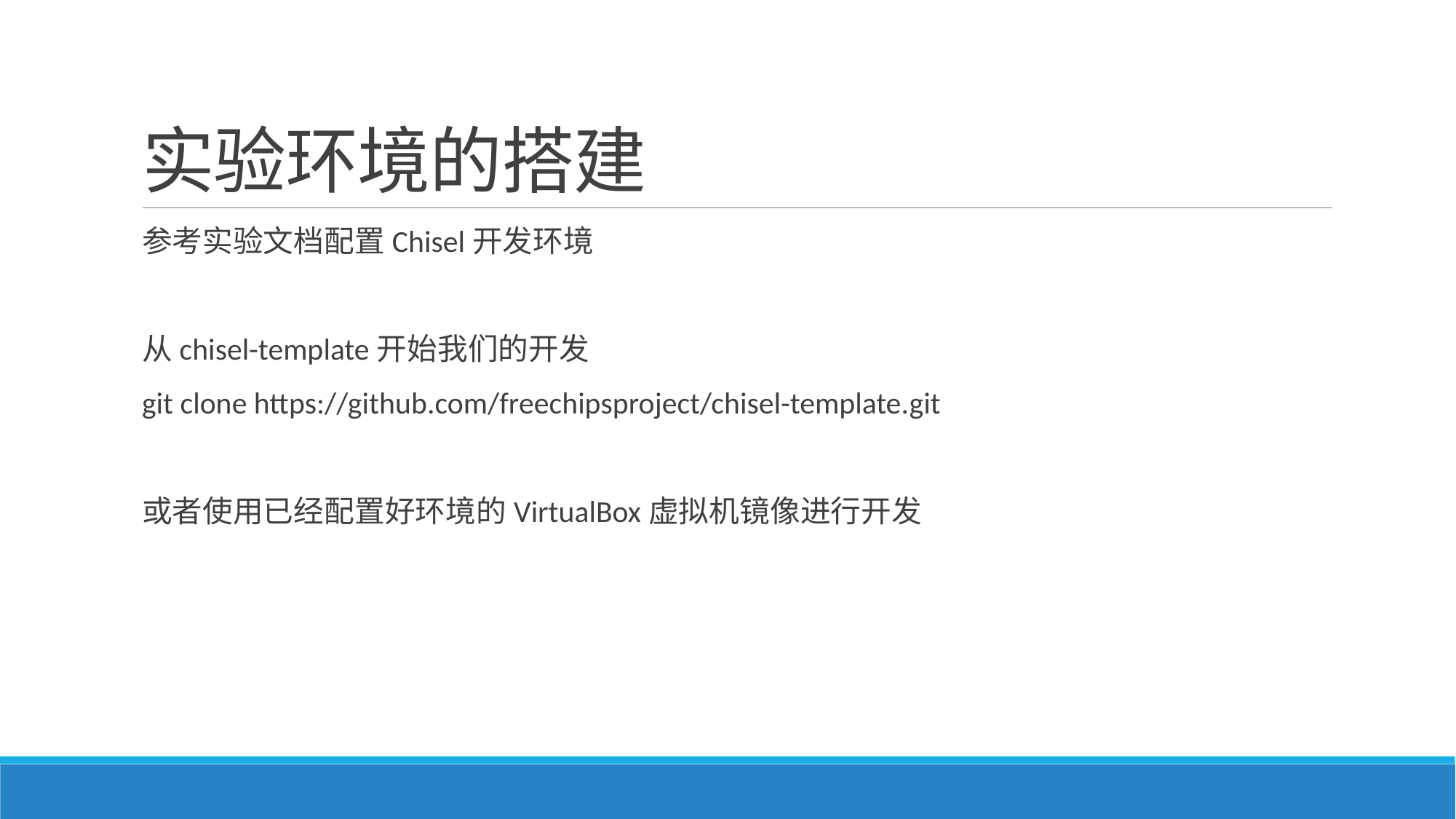

# 实验环境的搭建
参考实验文档配置Chisel开发环境

从chisel-template开始我们的开发
git clone https://github.com/freechipsproject/chisel-template.git

或者使用已经配置好环境的VirtualBox虚拟机镜像进行开发